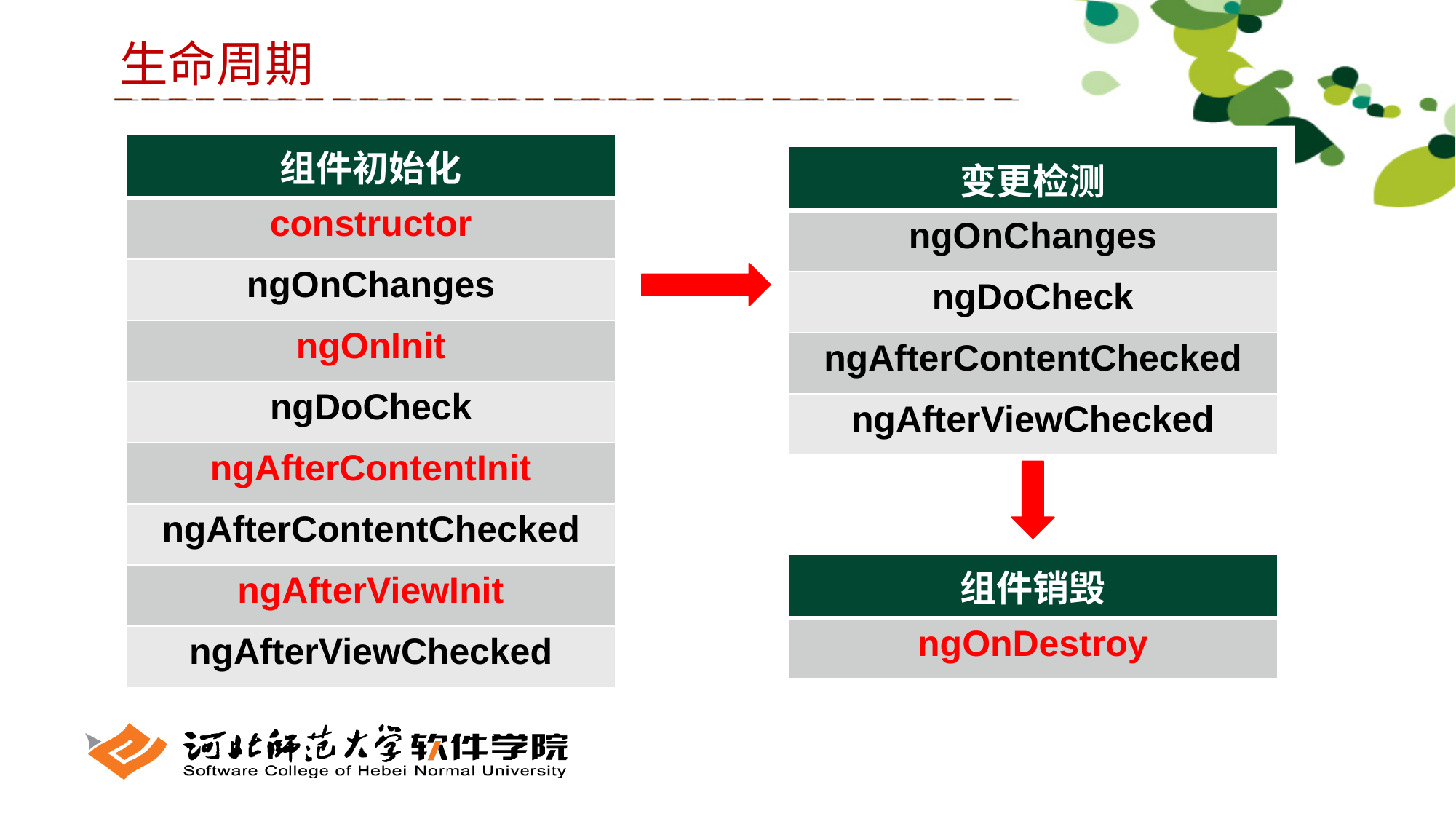

生命周期

| 组件初始化 |
| --- |
| constructor |
| ngOnChanges |
| ngOnInit |
| ngDoCheck |
| ngAfterContentInit |
| ngAfterContentChecked |
| ngAfterViewInit |
| ngAfterViewChecked |
| 变更检测 |
| --- |
| ngOnChanges |
| ngDoCheck |
| ngAfterContentChecked |
| ngAfterViewChecked |

| 组件销毁 |
| --- |
| ngOnDestroy |